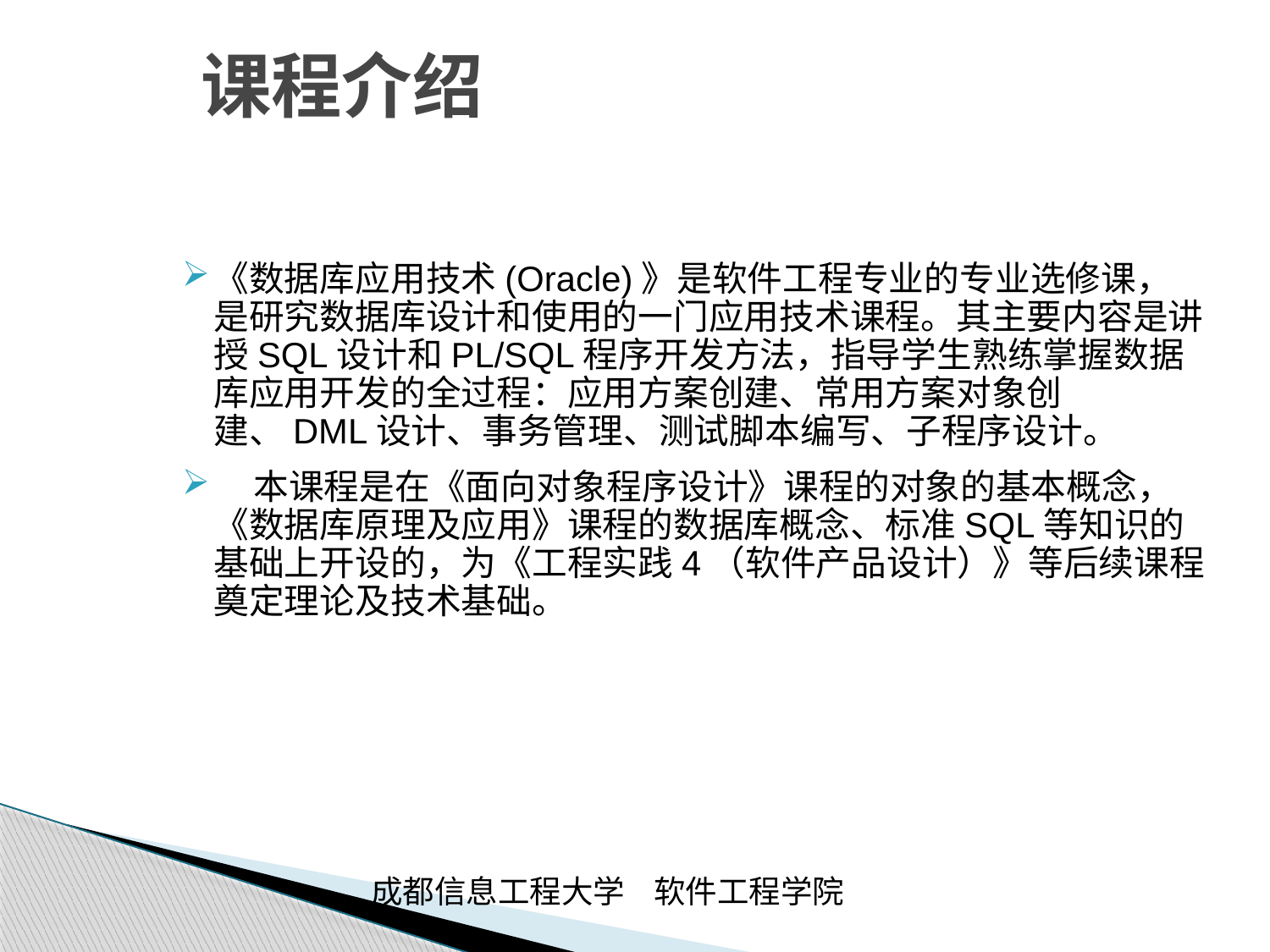

# 课程介绍

《数据库应用技术(Oracle)》是软件工程专业的专业选修课，是研究数据库设计和使用的一门应用技术课程。其主要内容是讲授SQL设计和PL/SQL程序开发方法，指导学生熟练掌握数据库应用开发的全过程：应用方案创建、常用方案对象创建、DML设计、事务管理、测试脚本编写、子程序设计。
    本课程是在《面向对象程序设计》课程的对象的基本概念，《数据库原理及应用》课程的数据库概念、标准SQL等知识的基础上开设的，为《工程实践4（软件产品设计）》等后续课程奠定理论及技术基础。